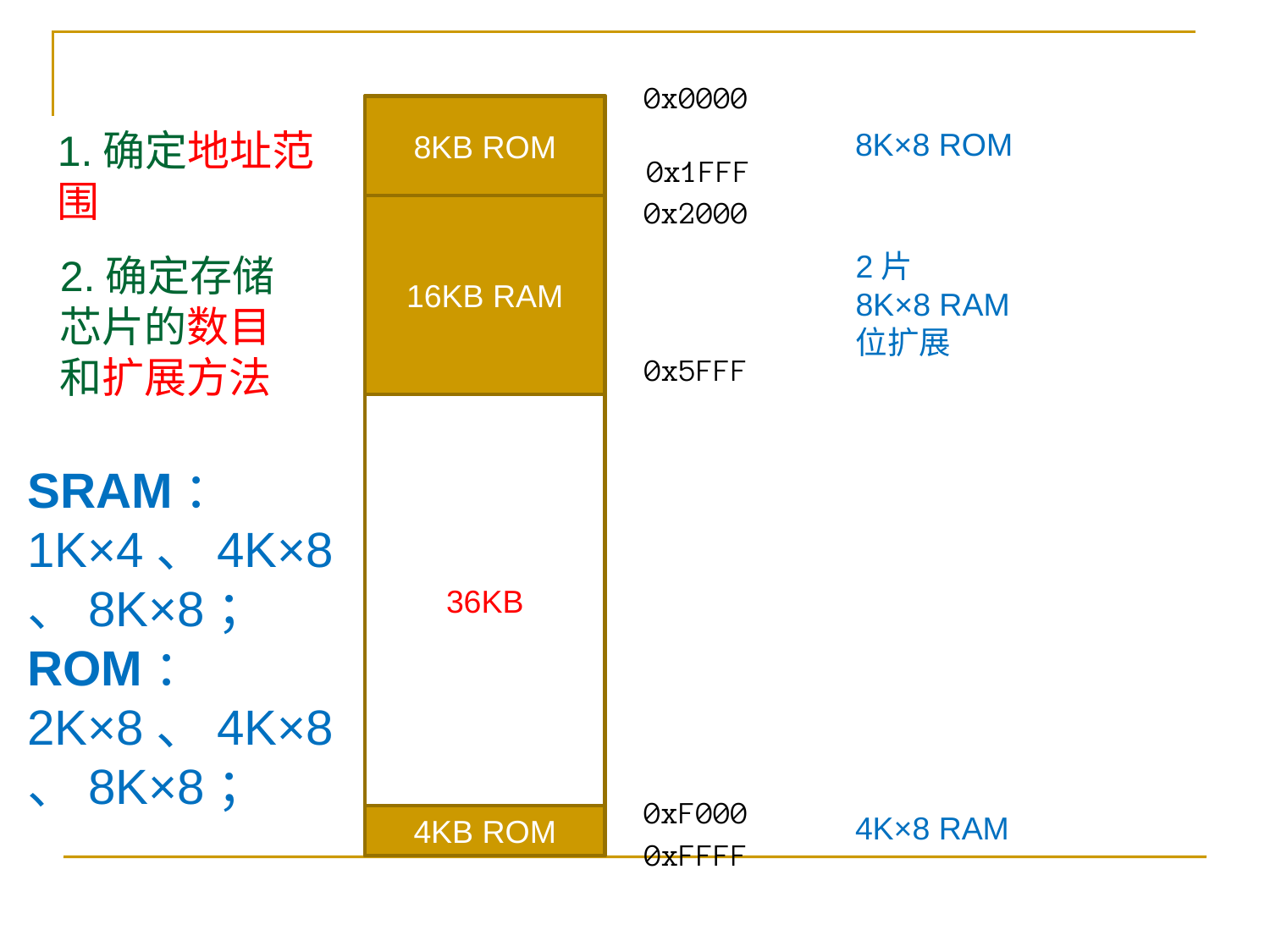

0x0000

8KB ROM
1.确定地址范围
8K×8 ROM
0x1FFF
0x2000
16KB RAM
2片
8K×8 RAM
位扩展
2.确定存储芯片的数目和扩展方法
0x5FFF
36KB
SRAM：1K×4、4K×8、8K×8；
ROM：2K×8、4K×8、8K×8；
0xF000
4K×8 RAM
4KB ROM
0xFFFF